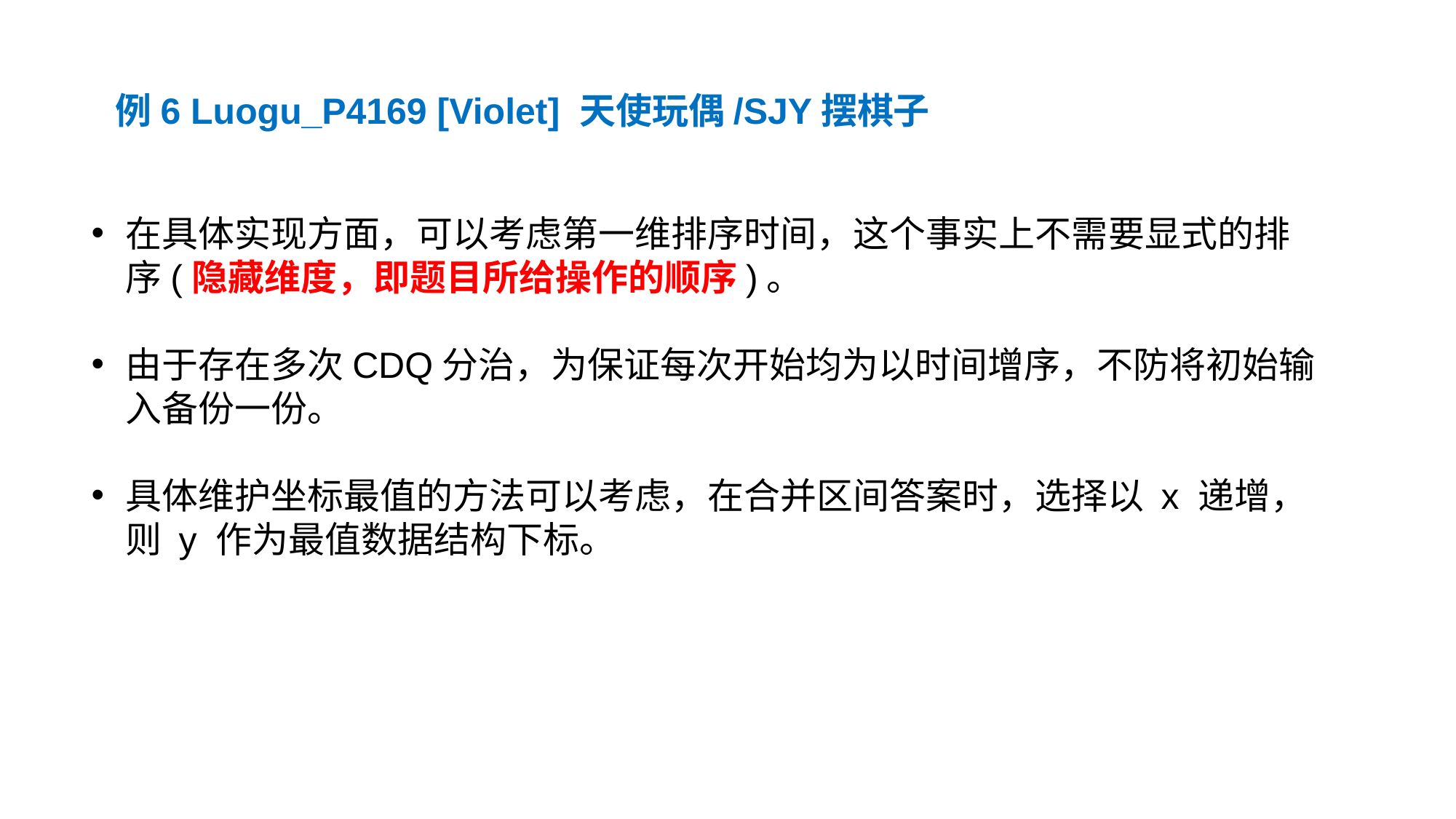

例6 Luogu_P4169 [Violet] 天使玩偶/SJY摆棋子
在具体实现方面，可以考虑第一维排序时间，这个事实上不需要显式的排序(隐藏维度，即题目所给操作的顺序)。

由于存在多次CDQ分治，为保证每次开始均为以时间增序，不防将初始输入备份一份。

具体维护坐标最值的方法可以考虑，在合并区间答案时，选择以 x 递增，则 y 作为最值数据结构下标。